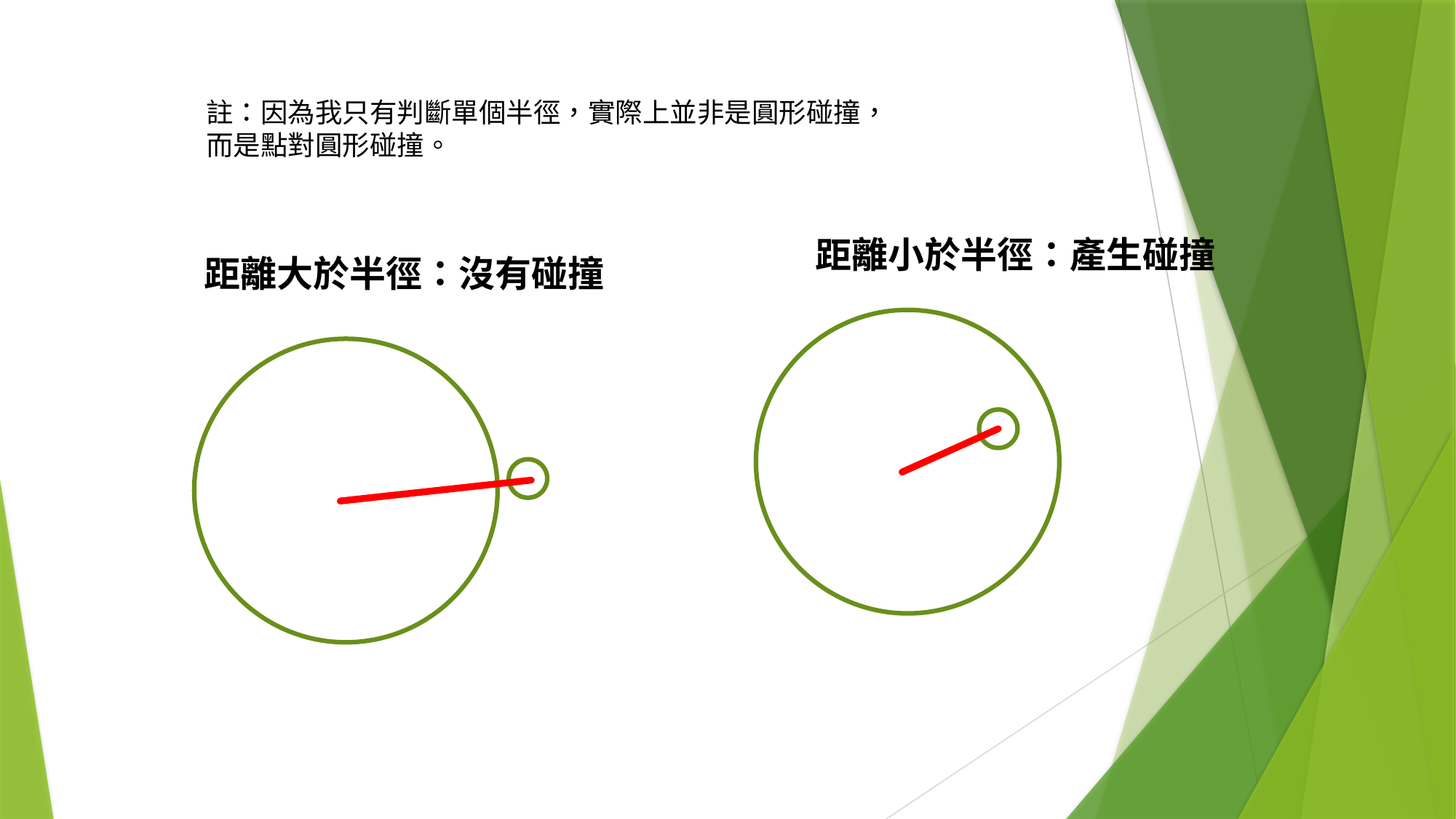

註：因為我只有判斷單個半徑，實際上並非是圓形碰撞，
而是點對圓形碰撞。
距離小於半徑：產生碰撞
距離大於半徑：沒有碰撞